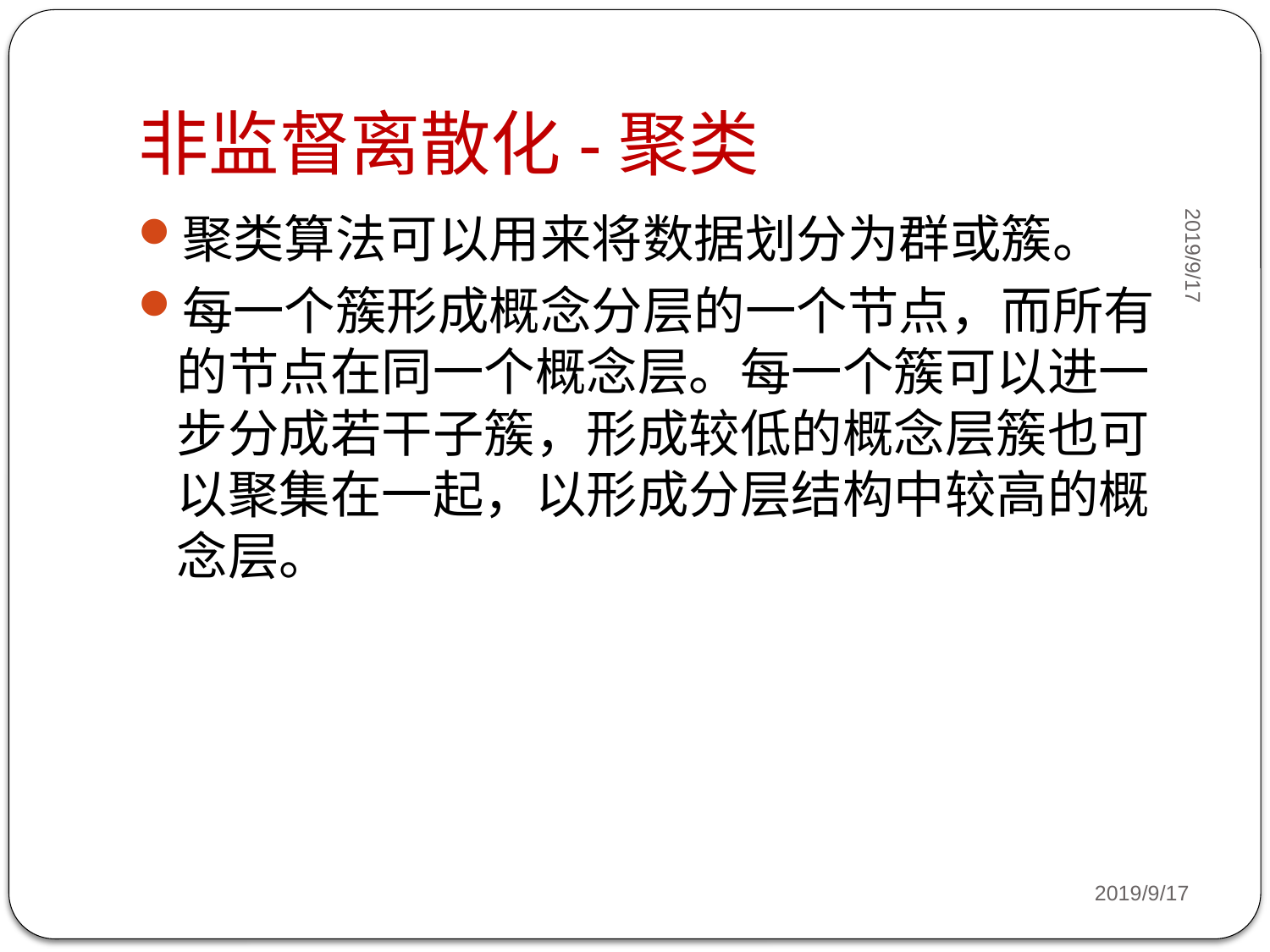

# 非监督离散化-聚类
2019/9/17
聚类算法可以用来将数据划分为群或簇。
每一个簇形成概念分层的一个节点，而所有的节点在同一个概念层。每一个簇可以进一步分成若干子簇，形成较低的概念层簇也可以聚集在一起，以形成分层结构中较高的概念层。
2019/9/17
117